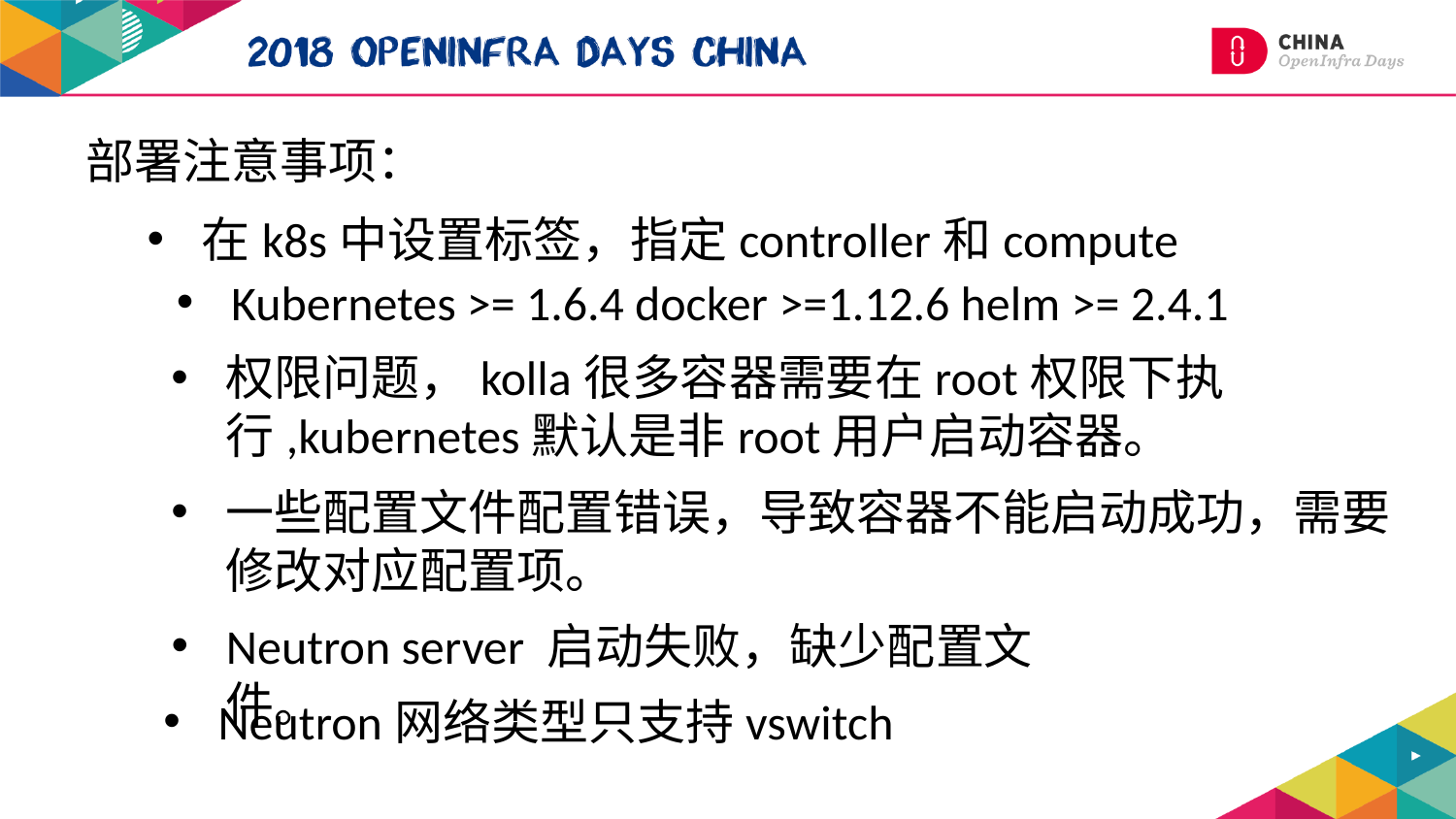

部署注意事项：
在k8s中设置标签，指定controller和compute
Kubernetes >= 1.6.4 docker >=1.12.6 helm >= 2.4.1
权限问题，kolla很多容器需要在root权限下执行,kubernetes默认是非root用户启动容器。
一些配置文件配置错误，导致容器不能启动成功，需要修改对应配置项。
Neutron server 启动失败，缺少配置文件。
Neutron网络类型只支持vswitch